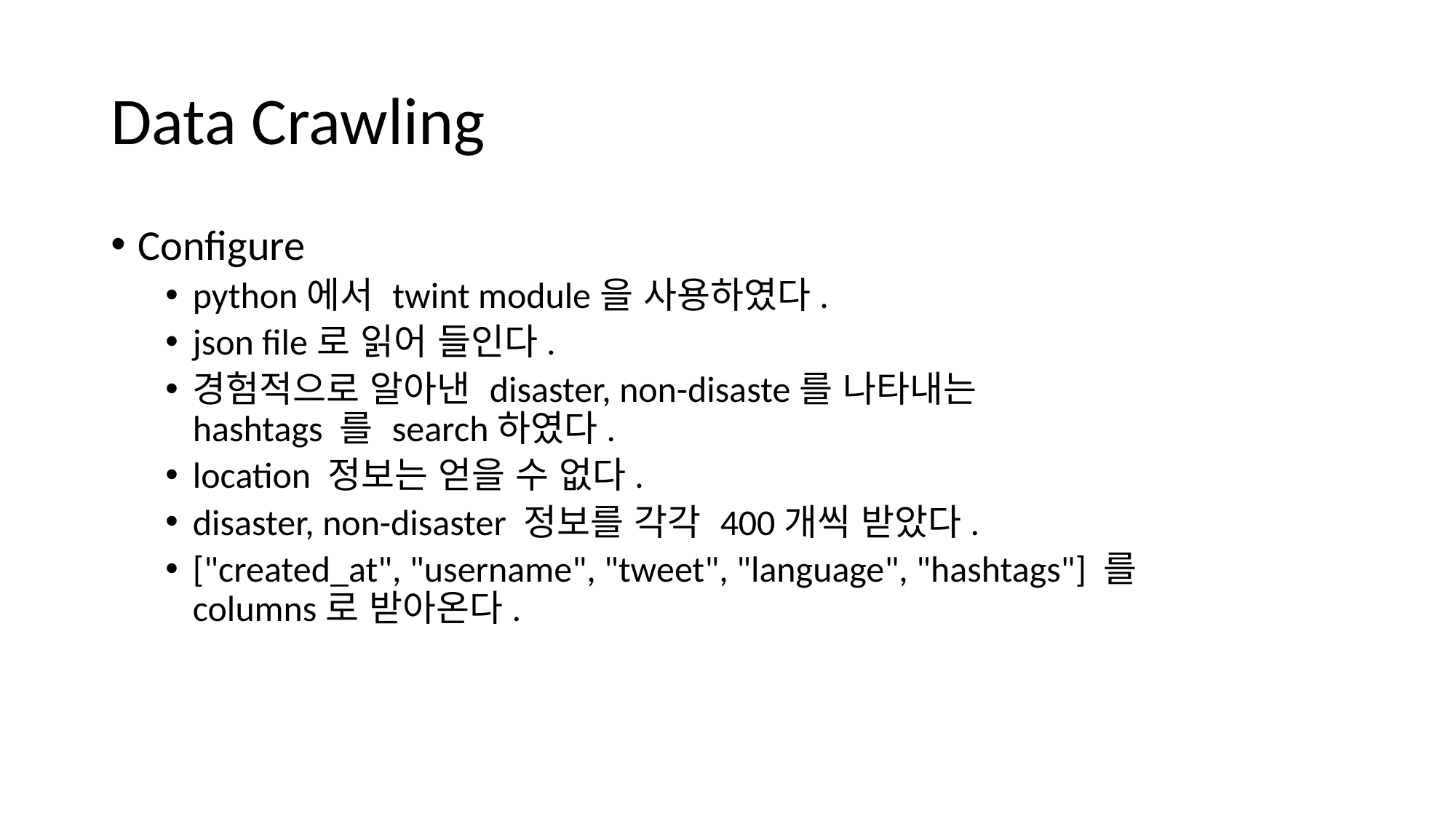

# Data Crawling
Configure
python에서 twint module을 사용하였다.
json file로 읽어 들인다.
경험적으로 알아낸 disaster, non-disaste를 나타내는
hashtags 를 search하였다.
location 정보는 얻을 수 없다.
disaster, non-disaster 정보를 각각 400개씩 받았다.
["created_at", "username", "tweet", "language", "hashtags"] 를
columns로 받아온다.